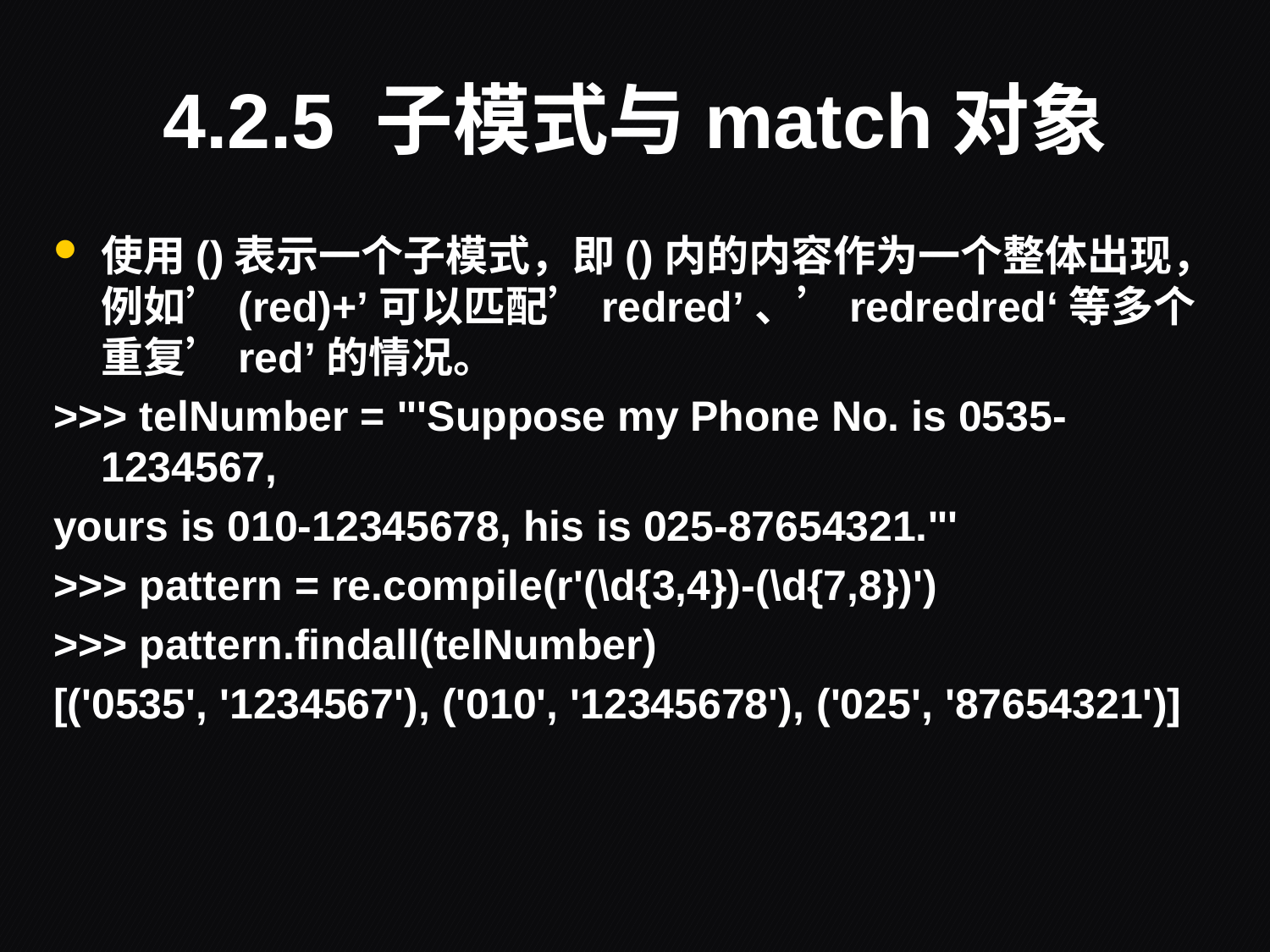

# 4.2.5 子模式与match对象
使用()表示一个子模式，即()内的内容作为一个整体出现，例如’(red)+’可以匹配’redred’、’redredred‘等多个重复’red’的情况。
>>> telNumber = '''Suppose my Phone No. is 0535-1234567,
yours is 010-12345678, his is 025-87654321.'''
>>> pattern = re.compile(r'(\d{3,4})-(\d{7,8})')
>>> pattern.findall(telNumber)
[('0535', '1234567'), ('010', '12345678'), ('025', '87654321')]